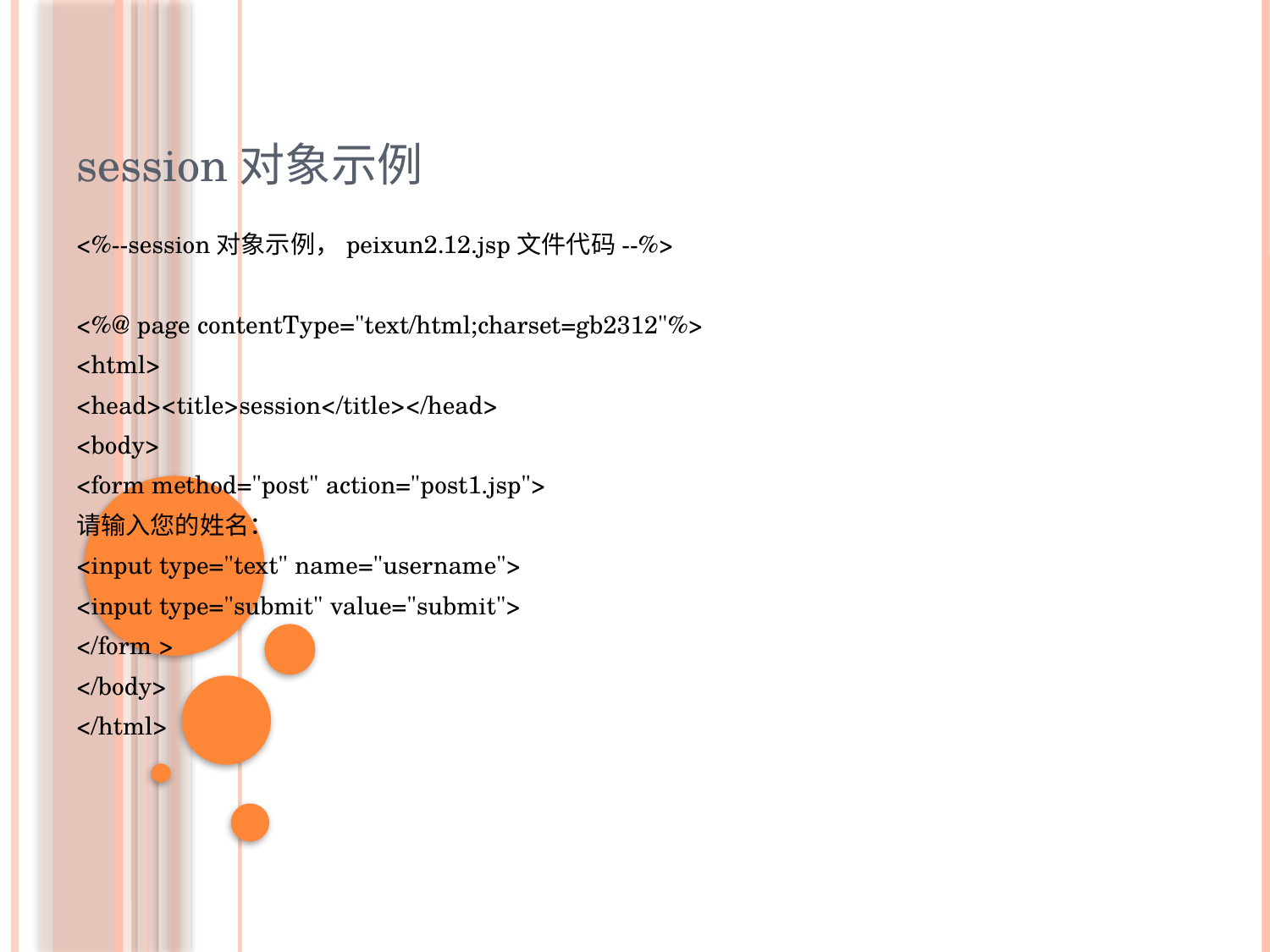

session对象示例
<%--session对象示例，peixun2.12.jsp文件代码--%>

<%@ page contentType="text/html;charset=gb2312"%>
<html>
<head><title>session</title></head>
<body>
<form method="post" action="post1.jsp">
请输入您的姓名：
<input type="text" name="username">
<input type="submit" value="submit">
</form >
</body>
</html>